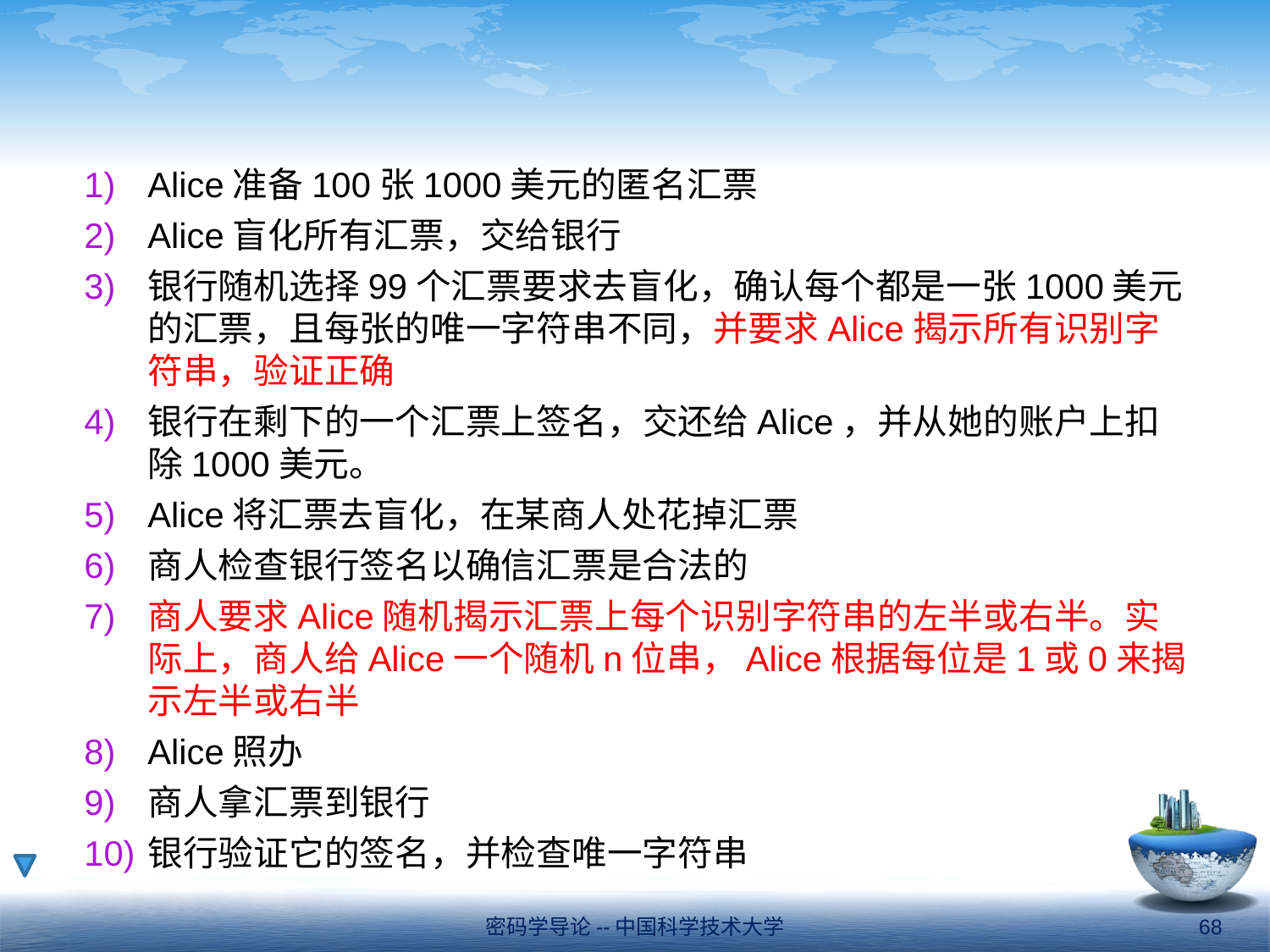

#
Alice准备100张1000美元的匿名汇票
Alice盲化所有汇票，交给银行
银行随机选择99个汇票要求去盲化，确认每个都是一张1000美元的汇票，且每张的唯一字符串不同，并要求Alice揭示所有识别字符串，验证正确
银行在剩下的一个汇票上签名，交还给Alice，并从她的账户上扣除1000美元。
Alice将汇票去盲化，在某商人处花掉汇票
商人检查银行签名以确信汇票是合法的
商人要求Alice随机揭示汇票上每个识别字符串的左半或右半。实际上，商人给Alice一个随机n位串，Alice根据每位是1或0来揭示左半或右半
Alice照办
商人拿汇票到银行
银行验证它的签名，并检查唯一字符串

密码学导论--中国科学技术大学
68